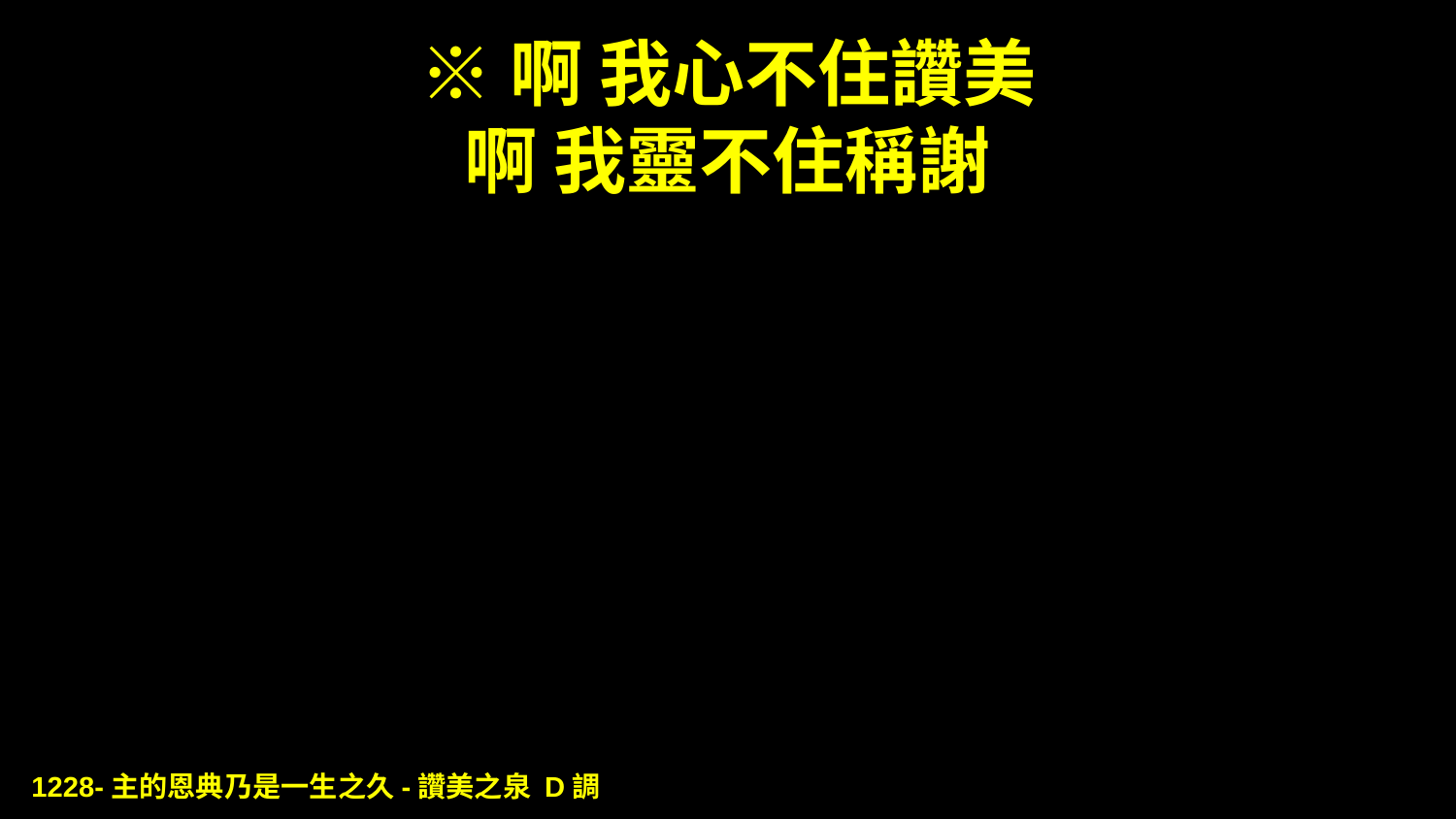

# ※啊 我心不住讚美 啊 我靈不住稱謝
1228-主的恩典乃是一生之久-讚美之泉 D調